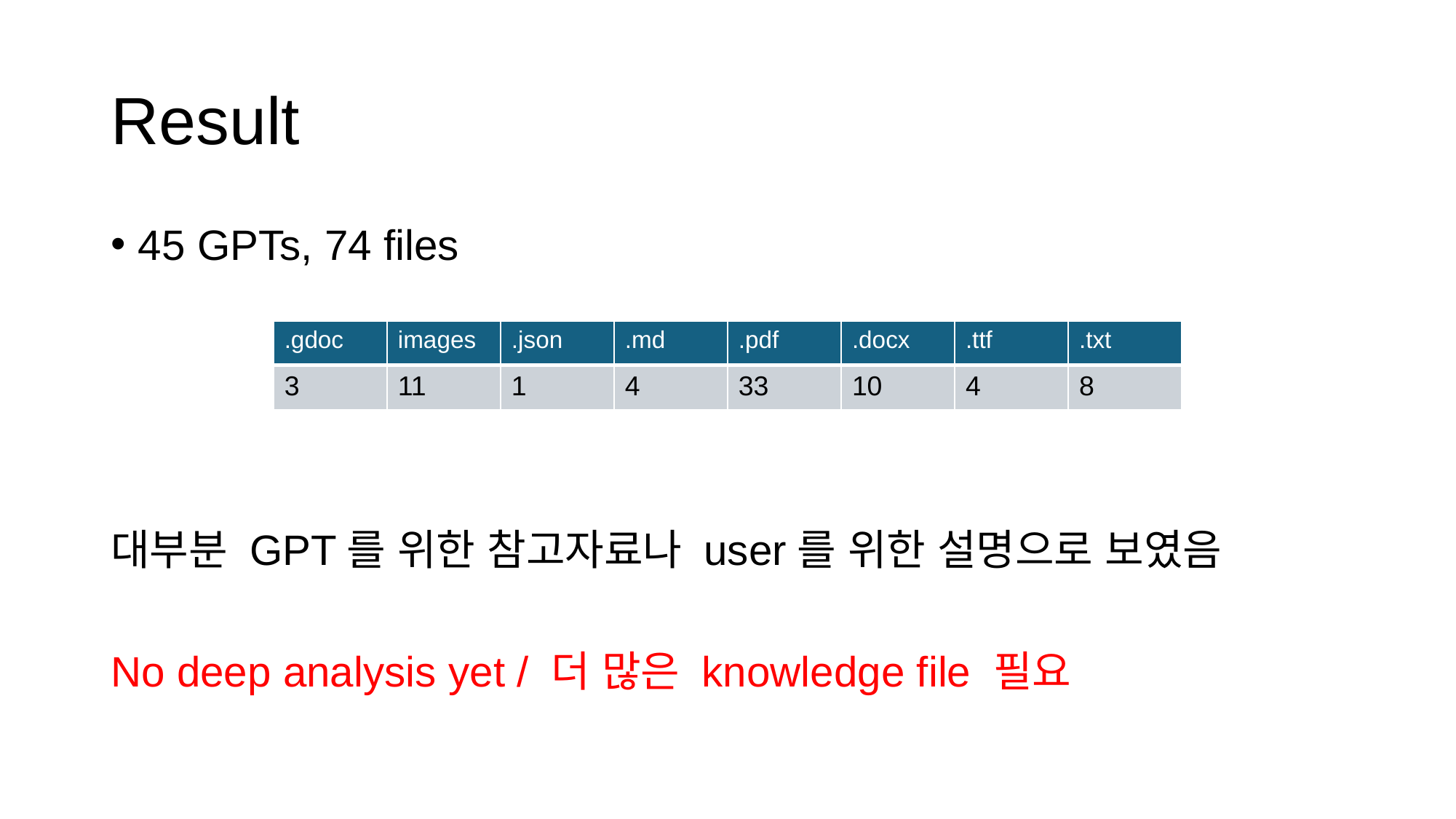

# Result
45 GPTs, 74 files

대부분 GPT를 위한 참고자료나 user를 위한 설명으로 보였음

No deep analysis yet / 더 많은 knowledge file 필요

| .gdoc | images | .json | .md | .pdf | .docx | .ttf | .txt |
| --- | --- | --- | --- | --- | --- | --- | --- |
| 3 | 11 | 1 | 4 | 33 | 10 | 4 | 8 |